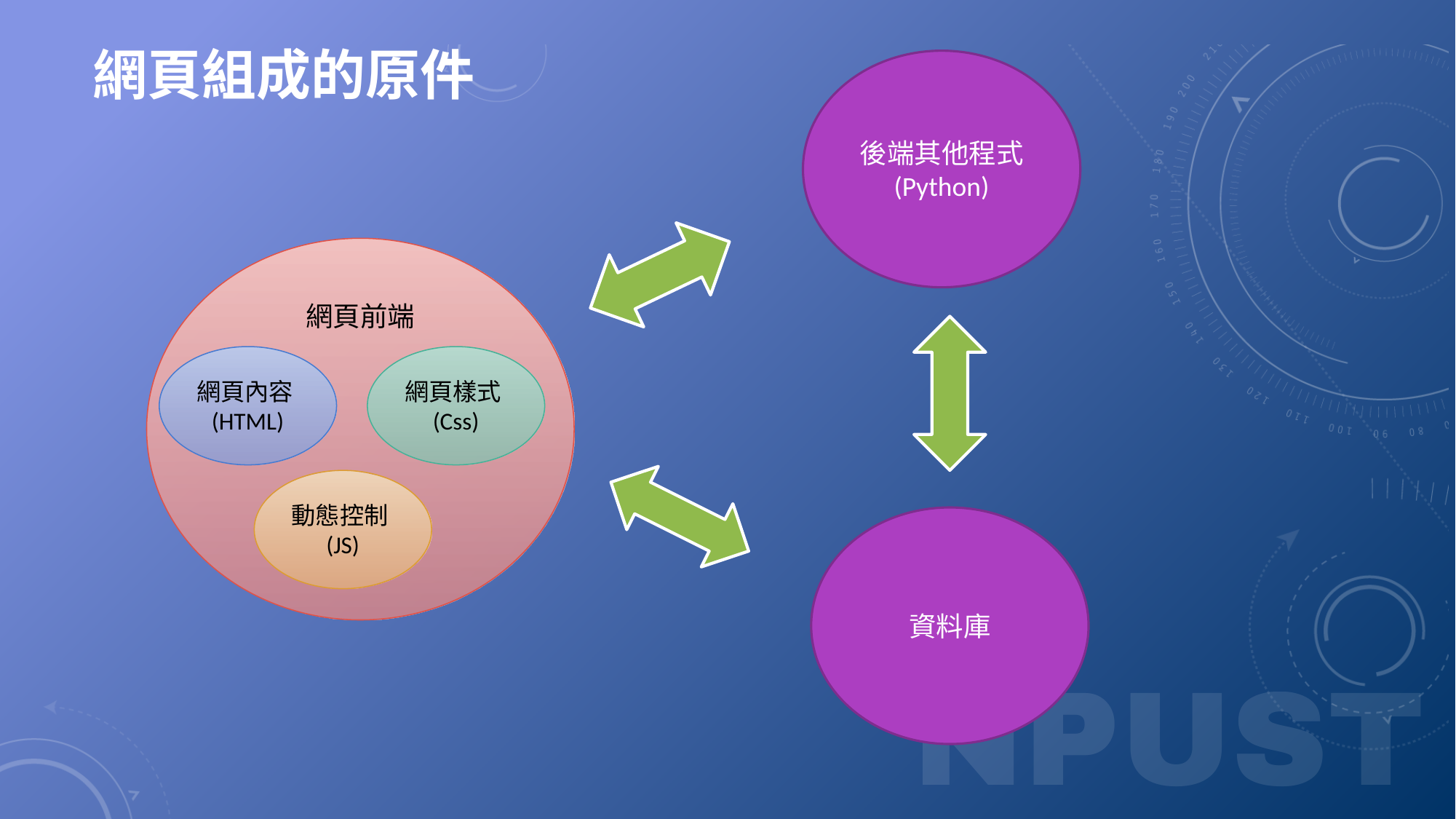

# 網頁組成的原件
後端其他程式
(Python)

網頁前端
網頁內容(HTML)
網頁樣式(Css)
動態控制(JS)

資料庫

8